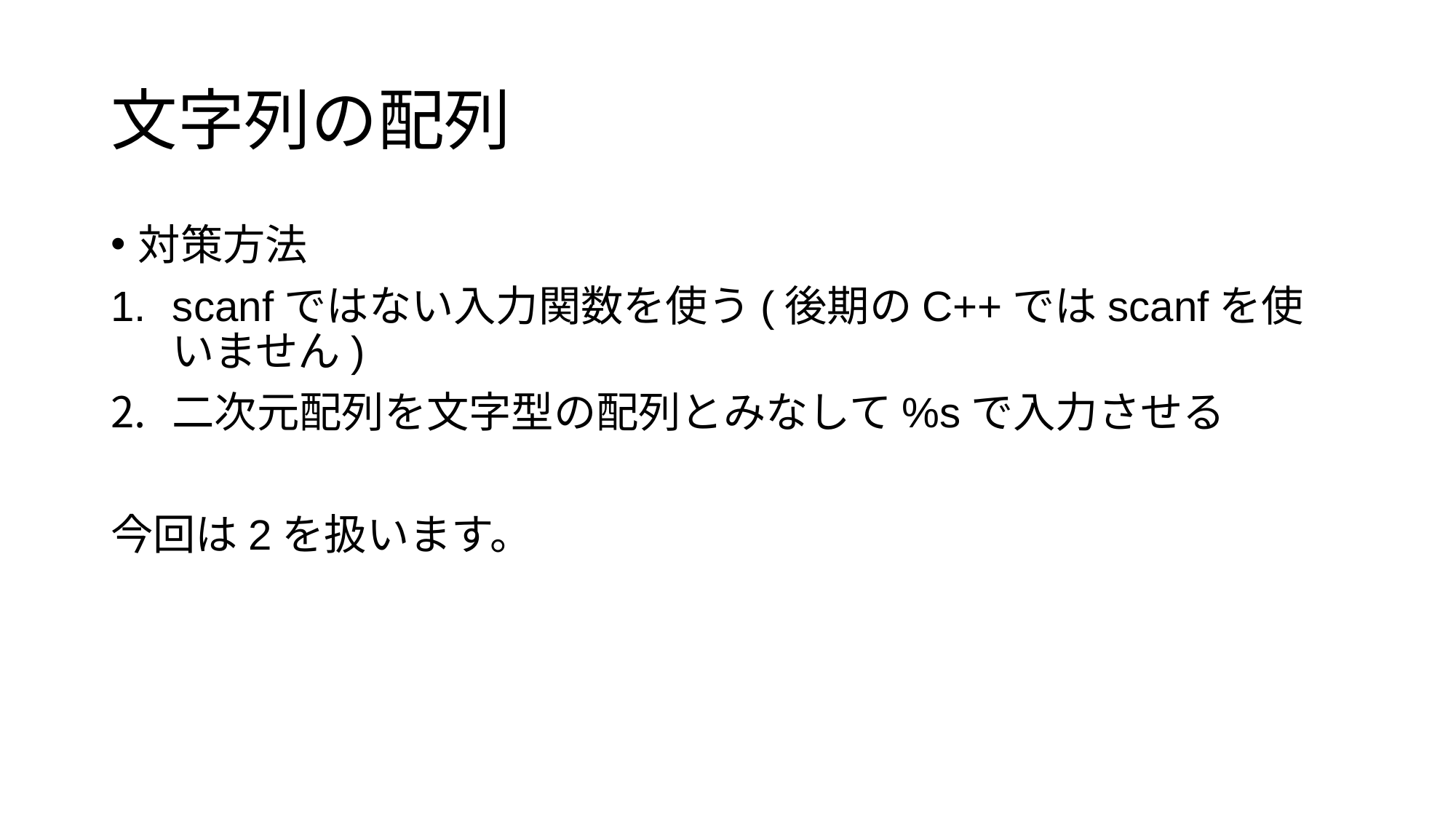

# 文字列の配列
対策方法
scanfではない入力関数を使う(後期のC++ではscanfを使いません)
二次元配列を文字型の配列とみなして%sで入力させる

今回は2を扱います。